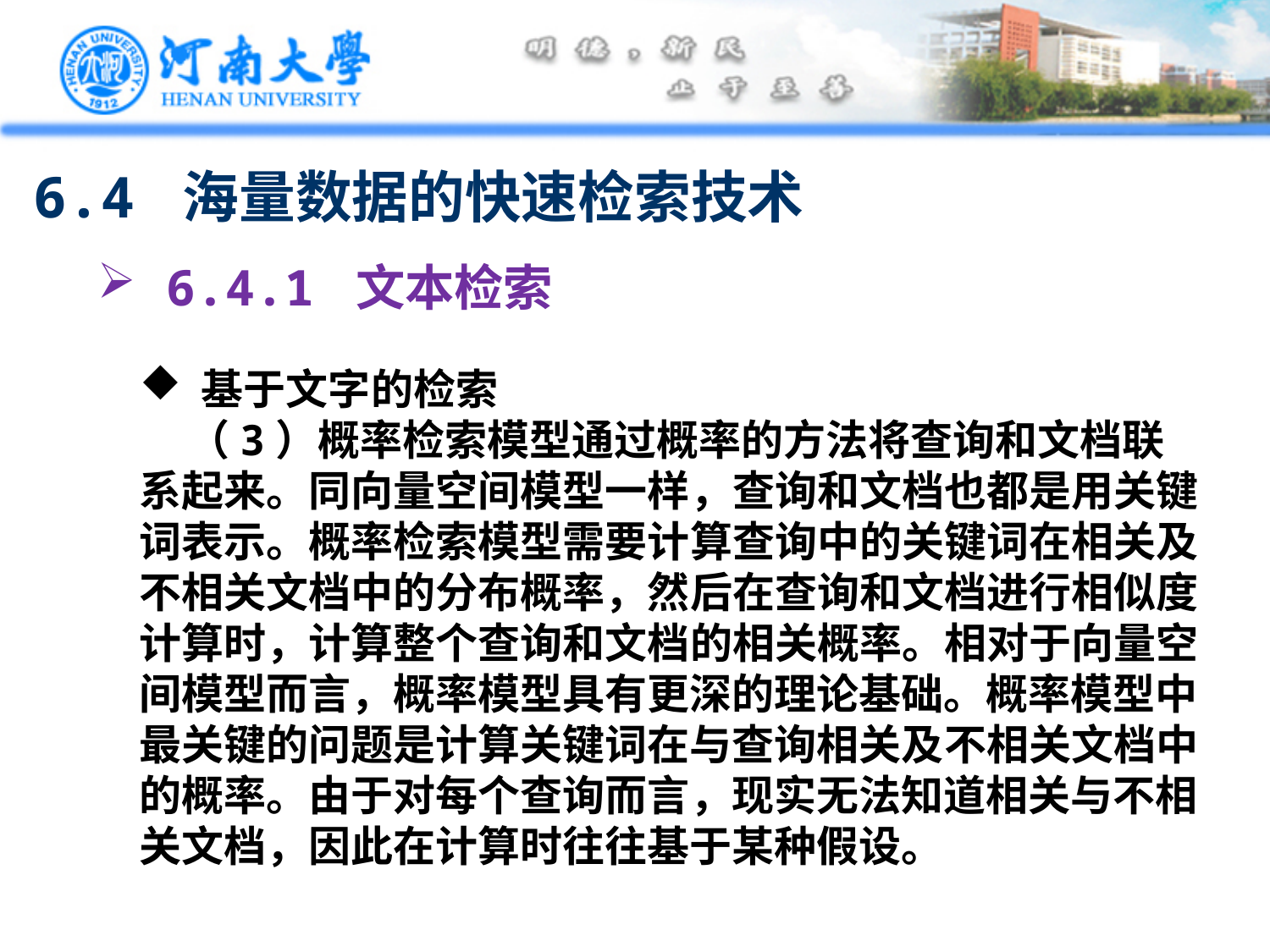

6.4 海量数据的快速检索技术
 6.4.1 文本检索
 基于文字的检索
    （3）概率检索模型通过概率的方法将查询和文档联系起来。同向量空间模型一样，查询和文档也都是用关键词表示。概率检索模型需要计算查询中的关键词在相关及不相关文档中的分布概率，然后在查询和文档进行相似度计算时，计算整个查询和文档的相关概率。相对于向量空间模型而言，概率模型具有更深的理论基础。概率模型中最关键的问题是计算关键词在与查询相关及不相关文档中的概率。由于对每个查询而言，现实无法知道相关与不相关文档，因此在计算时往往基于某种假设。